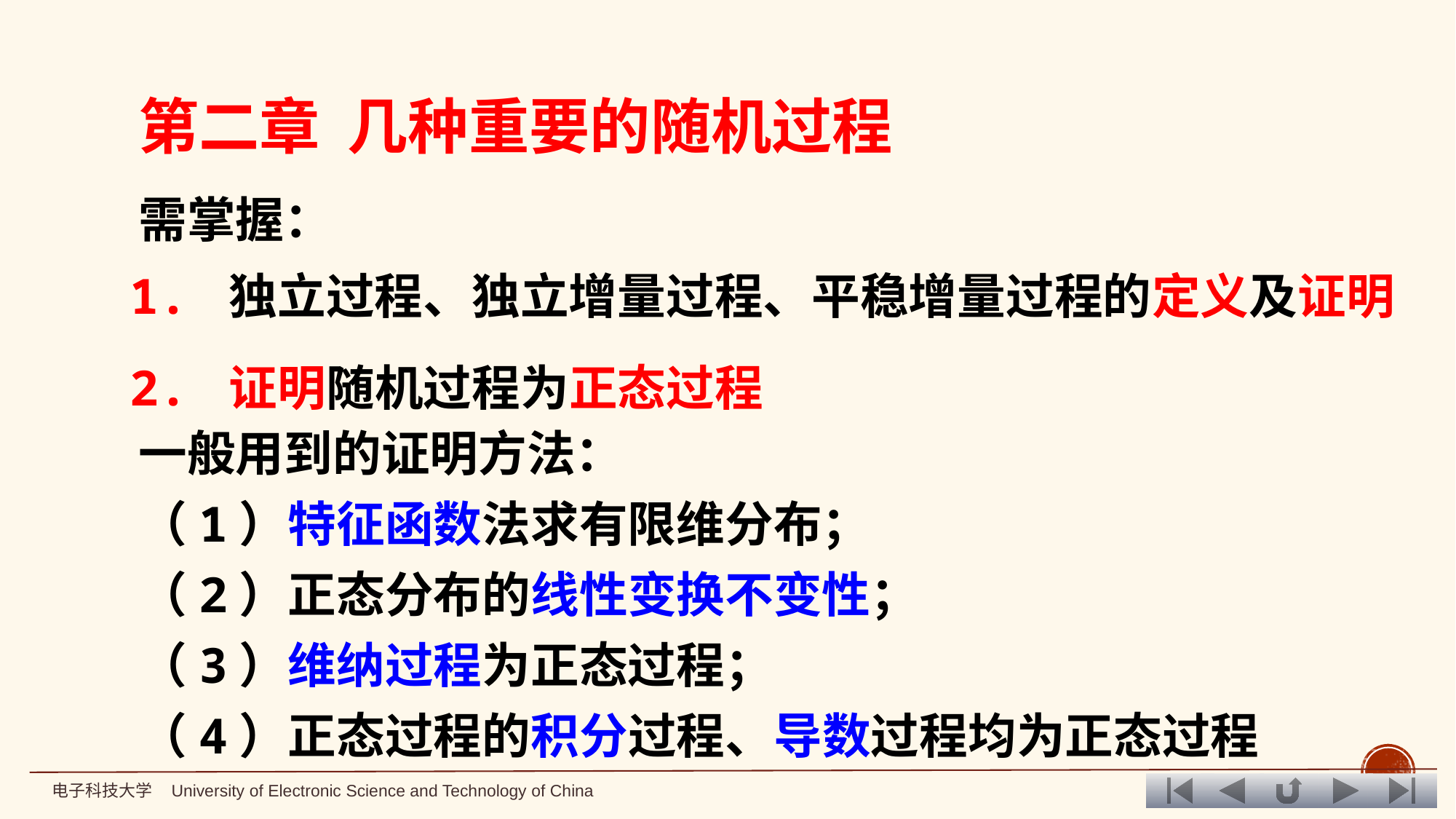

# 第二章  几种重要的随机过程
需掌握：
1. 独立过程、独立增量过程、平稳增量过程的定义及证明
2. 证明随机过程为正态过程
一般用到的证明方法：
（1）特征函数法求有限维分布；
（2）正态分布的线性变换不变性；
（3）维纳过程为正态过程；
（4）正态过程的积分过程、导数过程均为正态过程

电子科技大学    University of Electronic Science and Technology of China